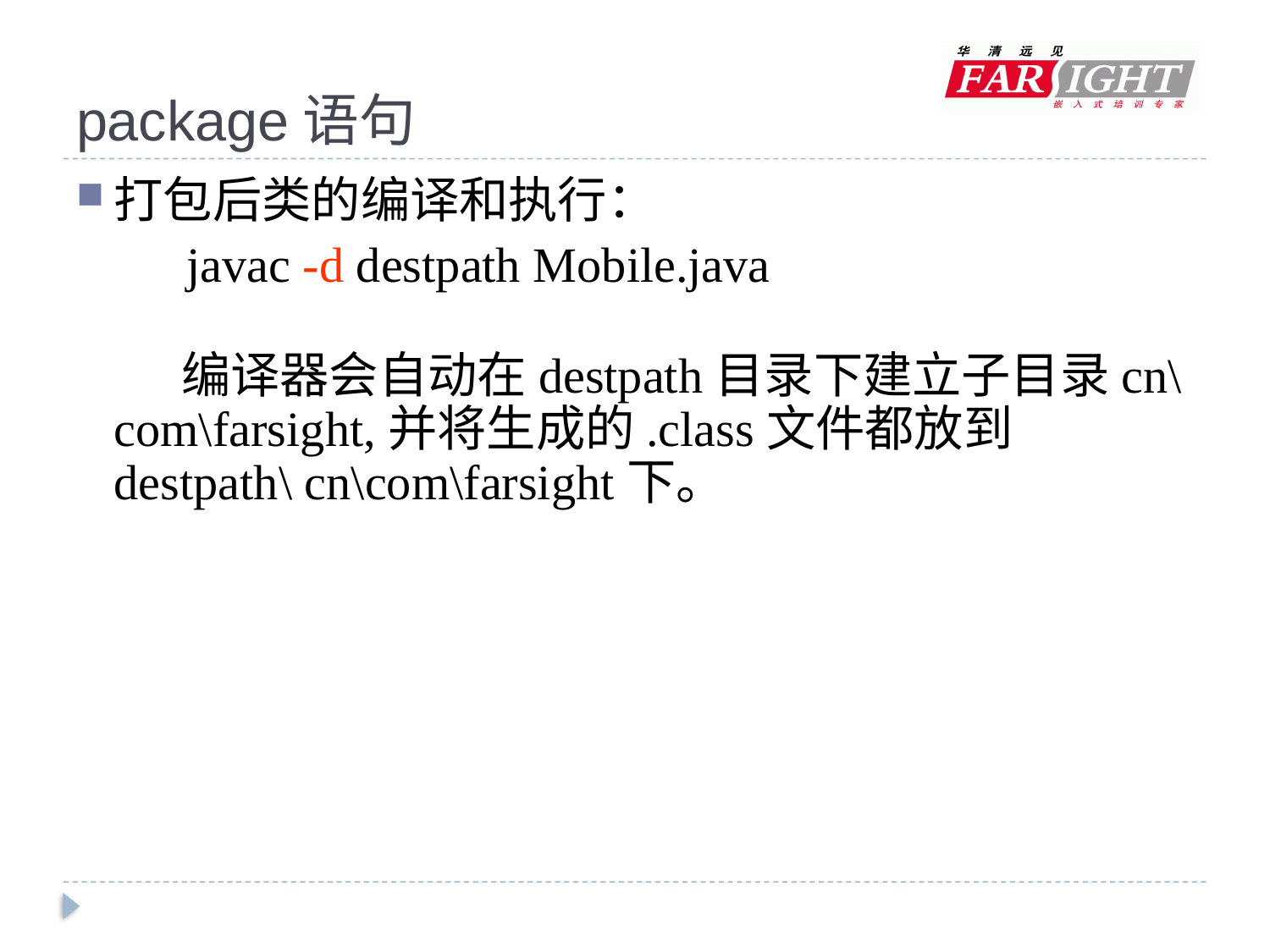

# package语句
打包后类的编译和执行：
         javac -d destpath Mobile.java

	      编译器会自动在destpath目录下建立子目录cn\com\farsight,并将生成的.class文件都放到destpath\ cn\com\farsight下。